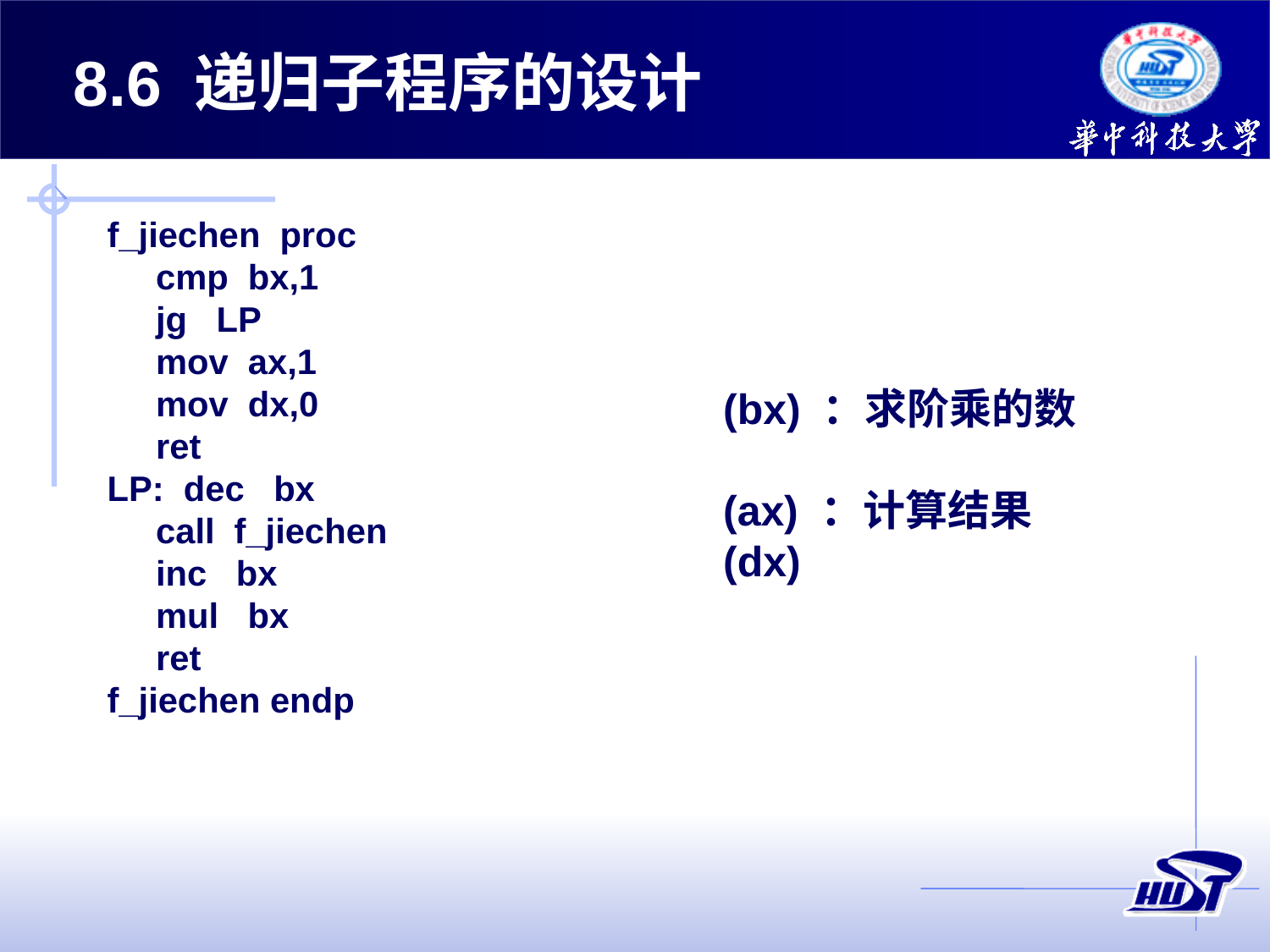

8.6 递归子程序的设计
f_jiechen  proc
     cmp  bx,1
     jg   LP
     mov  ax,1
     mov  dx,0
     ret
LP:  dec   bx
     call  f_jiechen
     inc   bx
     mul   bx
     ret
f_jiechen endp
(bx) ：求阶乘的数

(ax) ：计算结果
(dx)